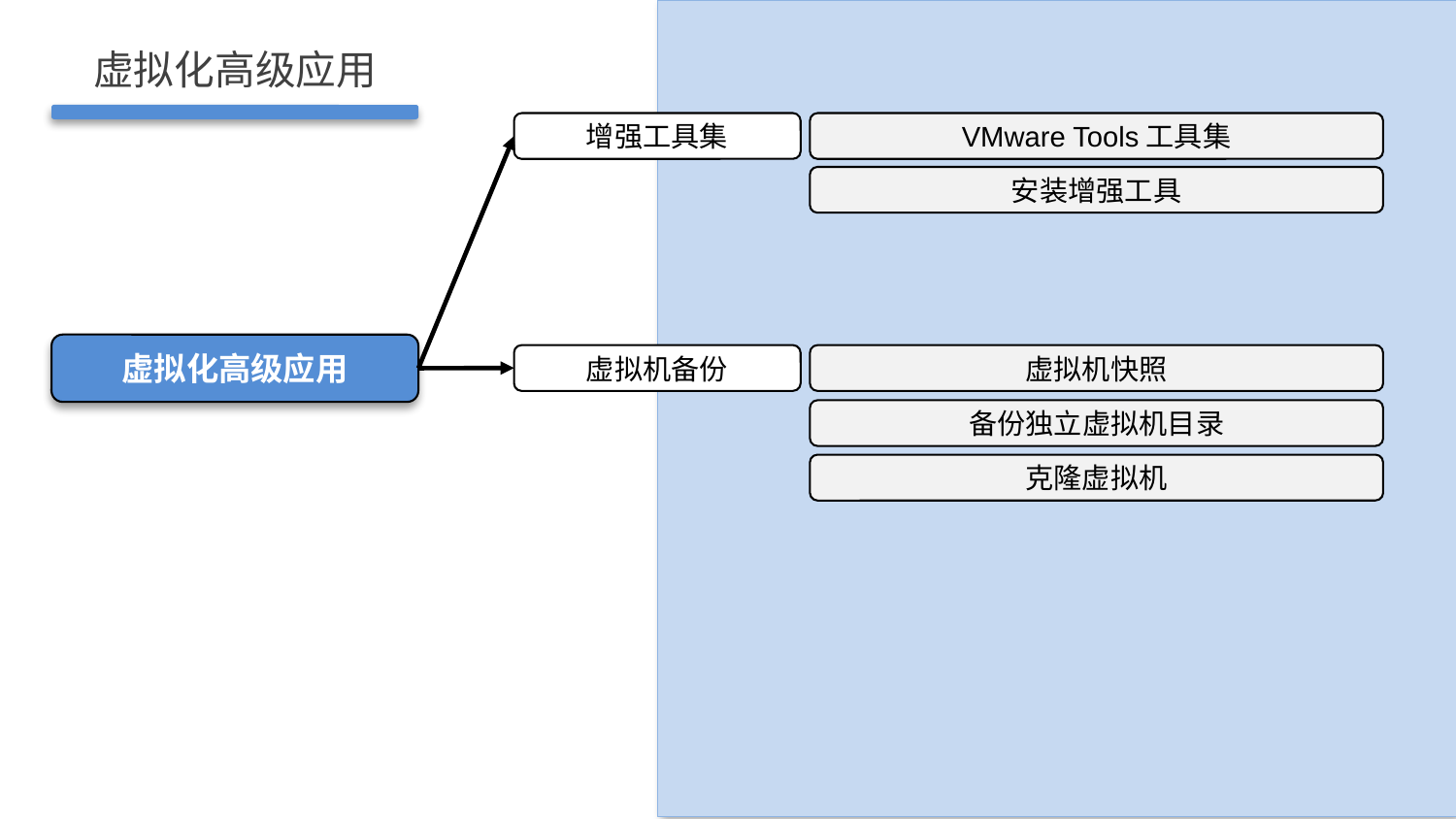

虚拟化高级应用
增强工具集
VMware Tools工具集
安装增强工具
虚拟化高级应用
虚拟机备份
虚拟机快照
备份独立虚拟机目录
克隆虚拟机